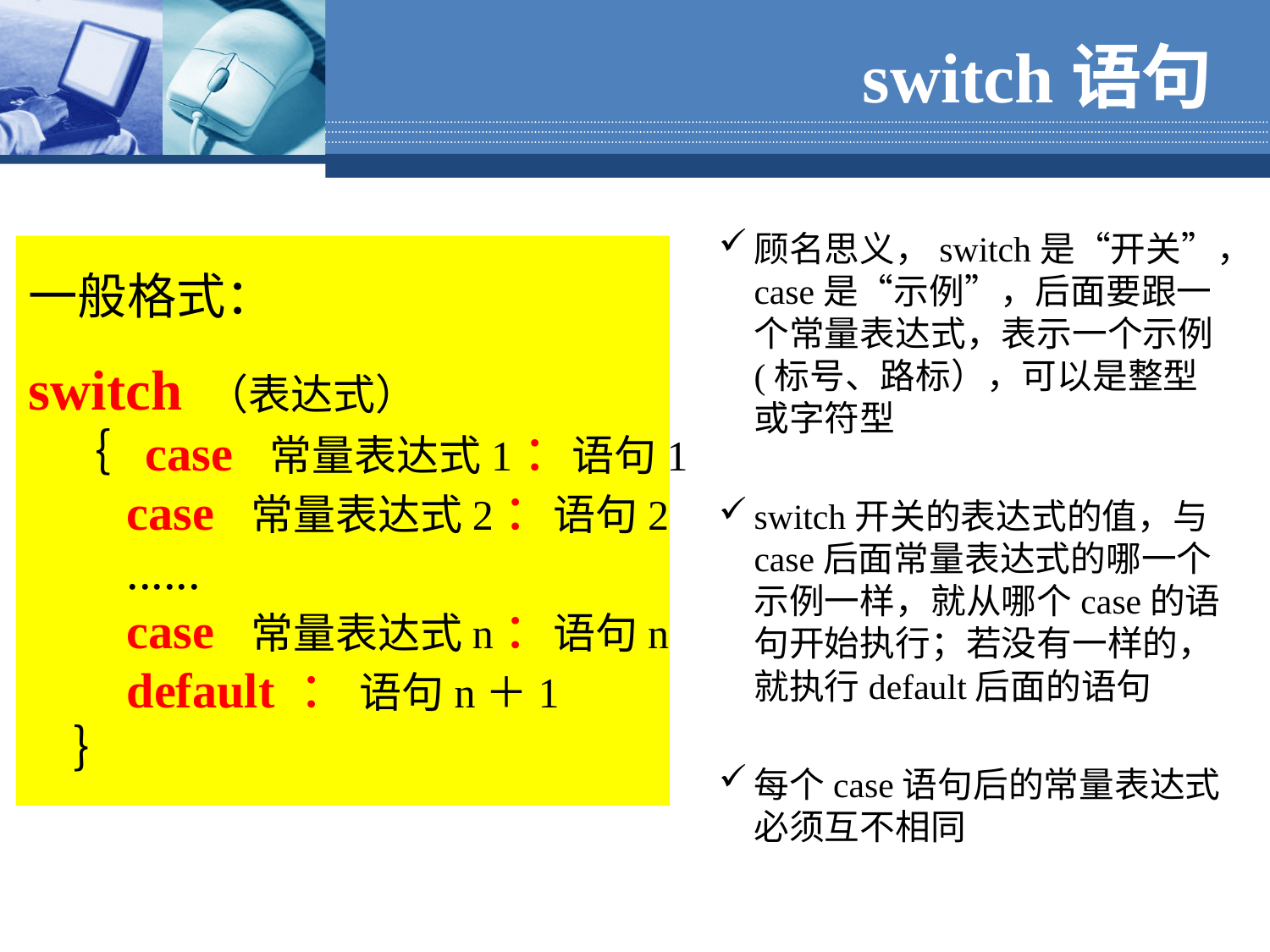

# switch语句
顾名思义，switch是“开关”，case是“示例”，后面要跟一个常量表达式，表示一个示例(标号、路标），可以是整型或字符型

switch开关的表达式的值，与case后面常量表达式的哪一个示例一样，就从哪个case的语句开始执行；若没有一样的，就执行default后面的语句

每个case语句后的常量表达式必须互不相同
一般格式：

switch （表达式）
  ｛  case  常量表达式1：语句1
        case  常量表达式2：语句2
        ......
        case  常量表达式n：语句n
        default ： 语句n＋1
   ｝